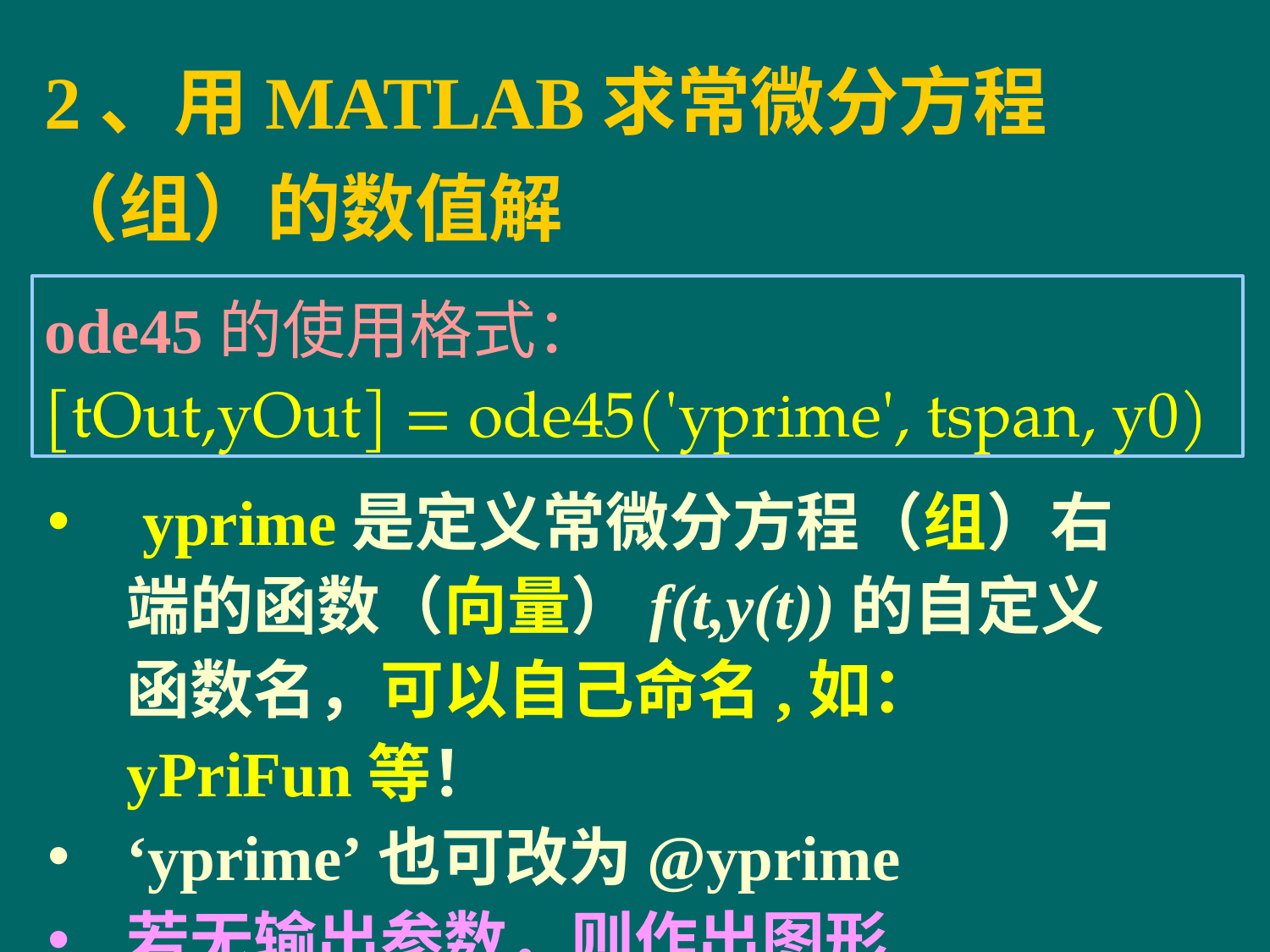

2、用MATLAB求常微分方程（组）的数值解
ode45的使用格式：
[tOut,yOut] = ode45('yprime', tspan, y0)
 yprime是定义常微分方程（组）右端的函数（向量）f(t,y(t))的自定义函数名，可以自己命名,如：yPriFun等！
‘yprime’也可改为@yprime
若无输出参数，则作出图形
 ode23与ode45类似，只是精度低一些